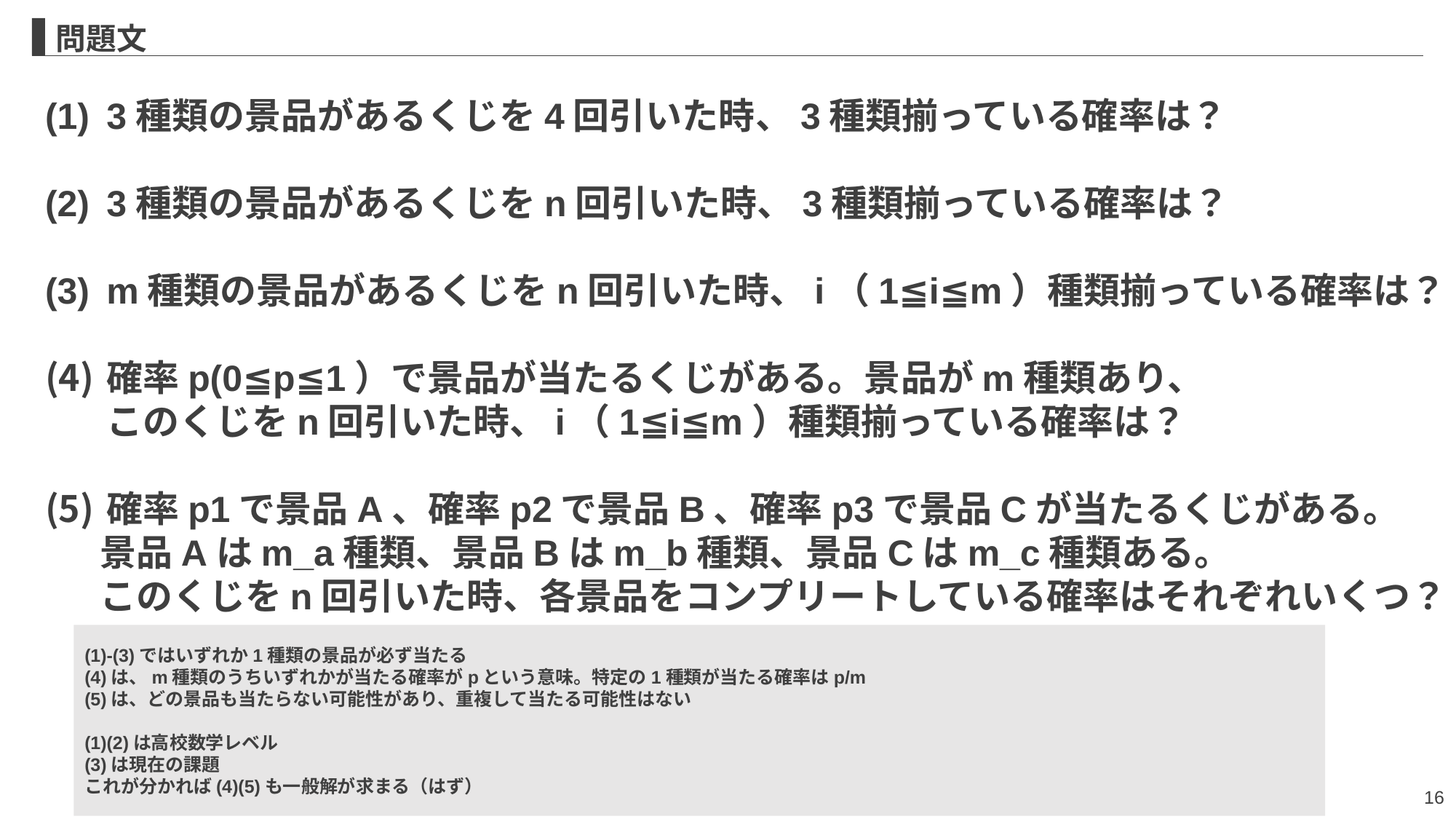

問題文

3種類の景品があるくじを4回引いた時、3種類揃っている確率は？

3種類の景品があるくじをn回引いた時、3種類揃っている確率は？

m種類の景品があるくじをn回引いた時、i（1≦i≦m）種類揃っている確率は？

確率p(0≦p≦1）で景品が当たるくじがある。景品がm種類あり、
このくじをn回引いた時、i（1≦i≦m）種類揃っている確率は？

確率p1で景品A、確率p2で景品B、確率p3で景品Cが当たるくじがある。
景品Aはm_a種類、景品Bはm_b種類、景品Cはm_c種類ある。
このくじをn回引いた時、各景品をコンプリートしている確率はそれぞれいくつ？
(1)-(3)ではいずれか1種類の景品が必ず当たる
(4)は、m種類のうちいずれかが当たる確率がpという意味。特定の1種類が当たる確率はp/m
(5)は、どの景品も当たらない可能性があり、重複して当たる可能性はない
(1)(2)は高校数学レベル
(3)は現在の課題
これが分かれば(4)(5)も一般解が求まる（はず）
16